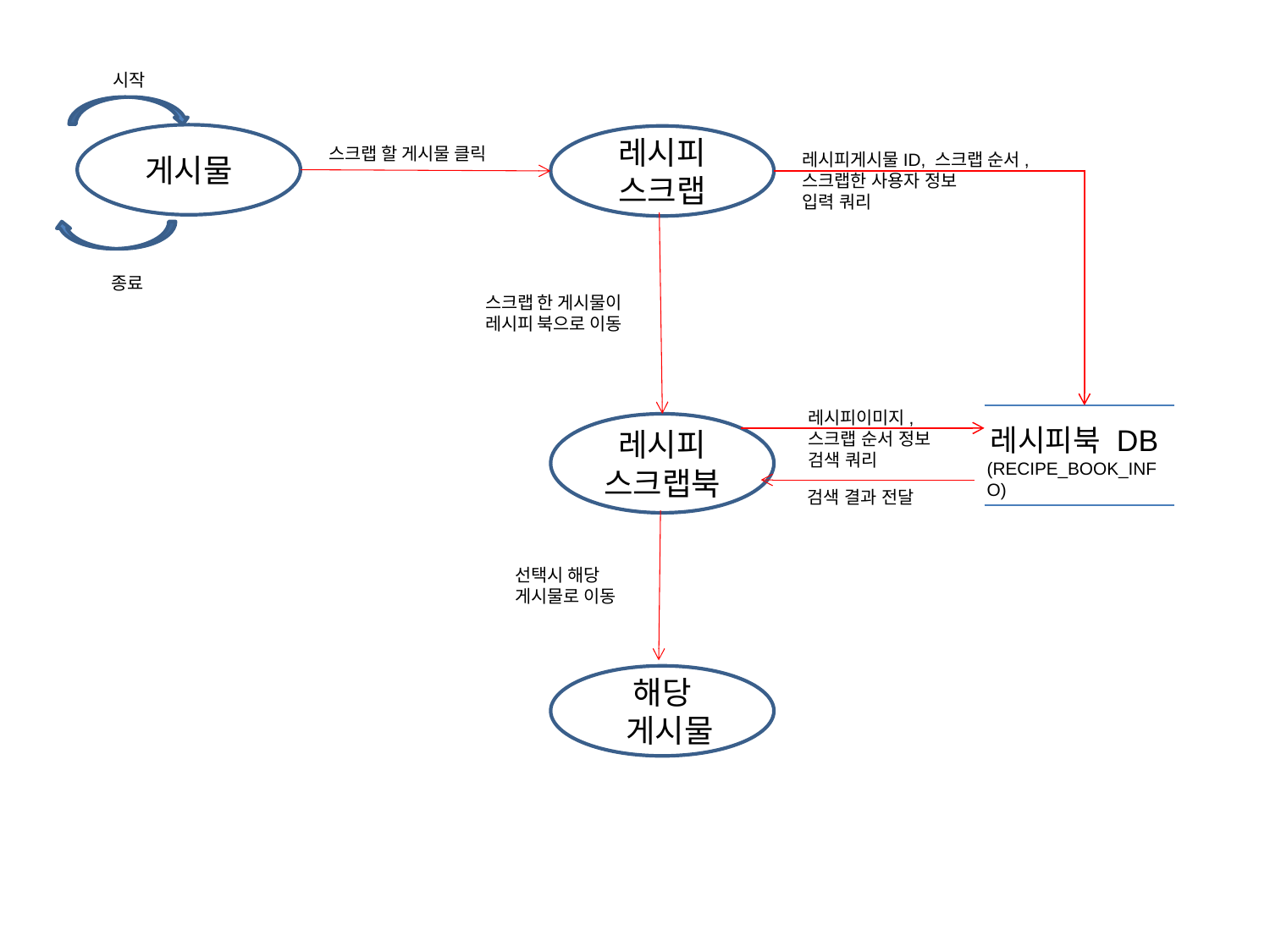

시작

게시물
레시피
스크랩
스크랩 할 게시물 클릭
레시피게시물ID, 스크랩 순서,
스크랩한 사용자 정보
입력 쿼리

종료
스크랩 한 게시물이
레시피 북으로 이동
레시피이미지,
스크랩 순서 정보
검색 쿼리
레시피북 DB
(RECIPE_BOOK_INFO)
레시피
스크랩북
검색 결과 전달
선택시 해당
게시물로 이동
해당
 게시물